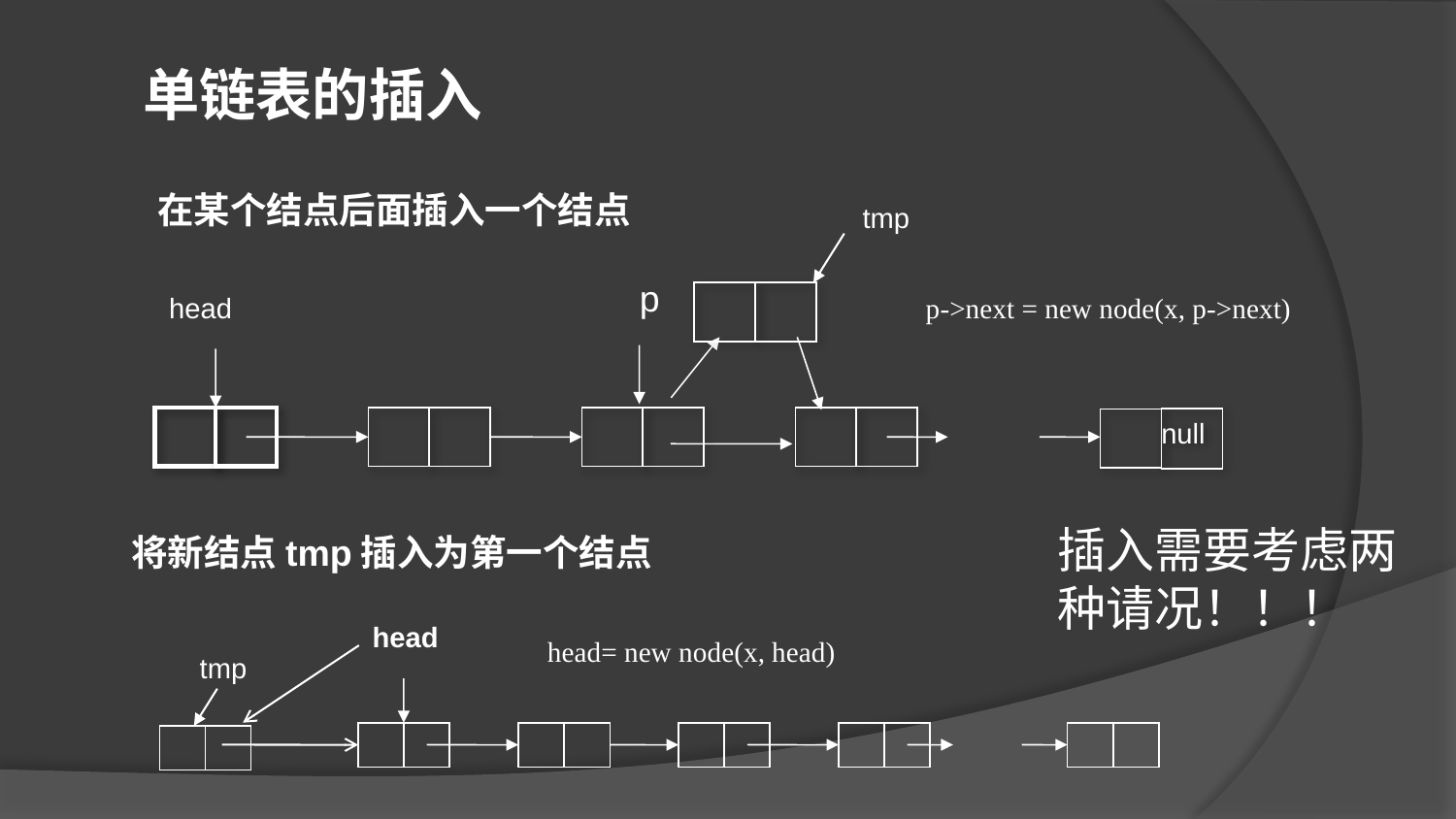

单链表的插入
在某个结点后面插入一个结点
tmp

p

head

p->next = new node(x, p->next)

null

插入需要考虑两种请况！！！
将新结点tmp插入为第一个结点
head

head= new node(x, head)
tmp